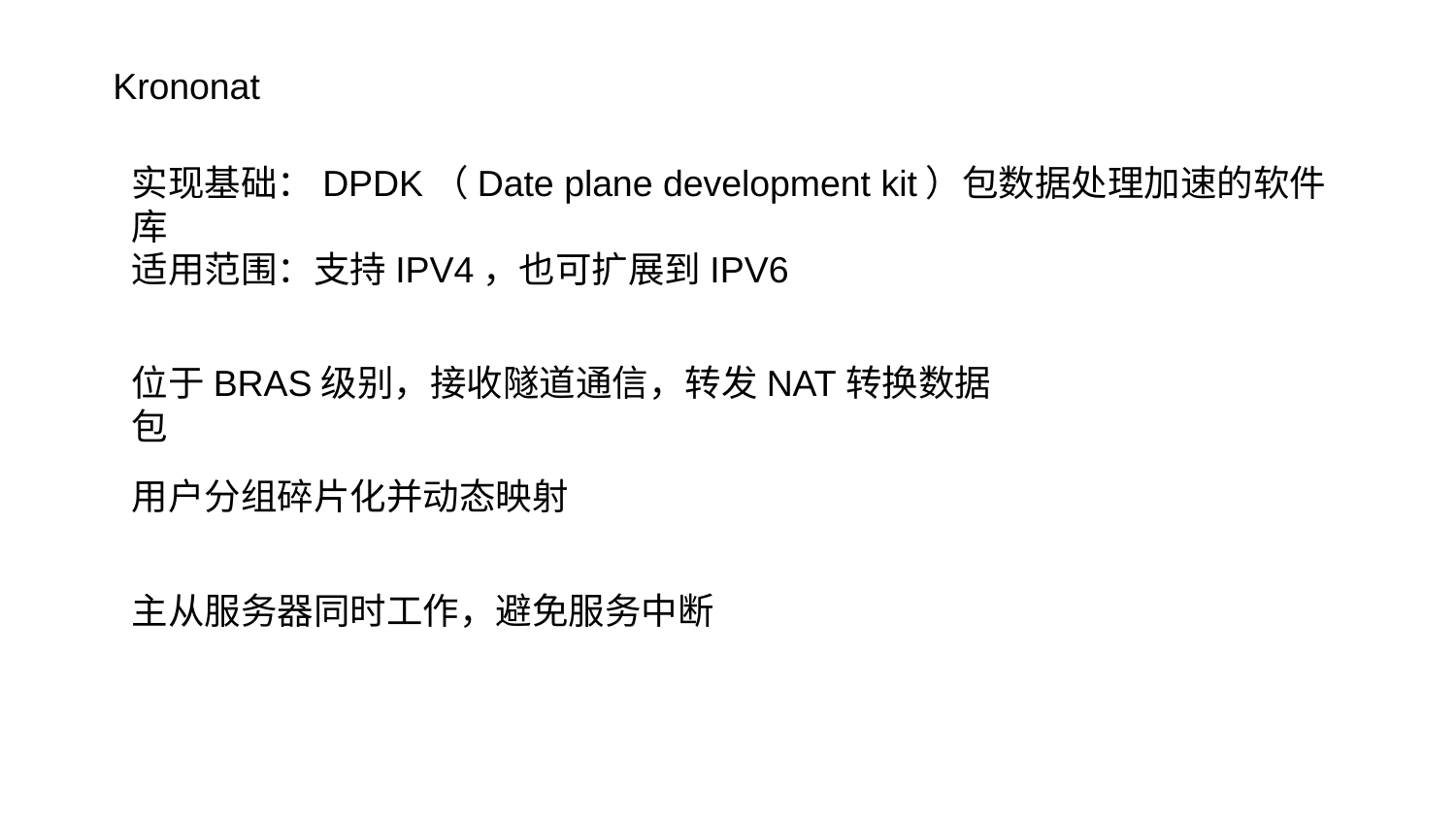

Krononat
实现基础：DPDK（Date plane development kit）包数据处理加速的软件库
适用范围：支持IPV4，也可扩展到IPV6
位于BRAS级别，接收隧道通信，转发NAT转换数据包
用户分组碎片化并动态映射
主从服务器同时工作，避免服务中断